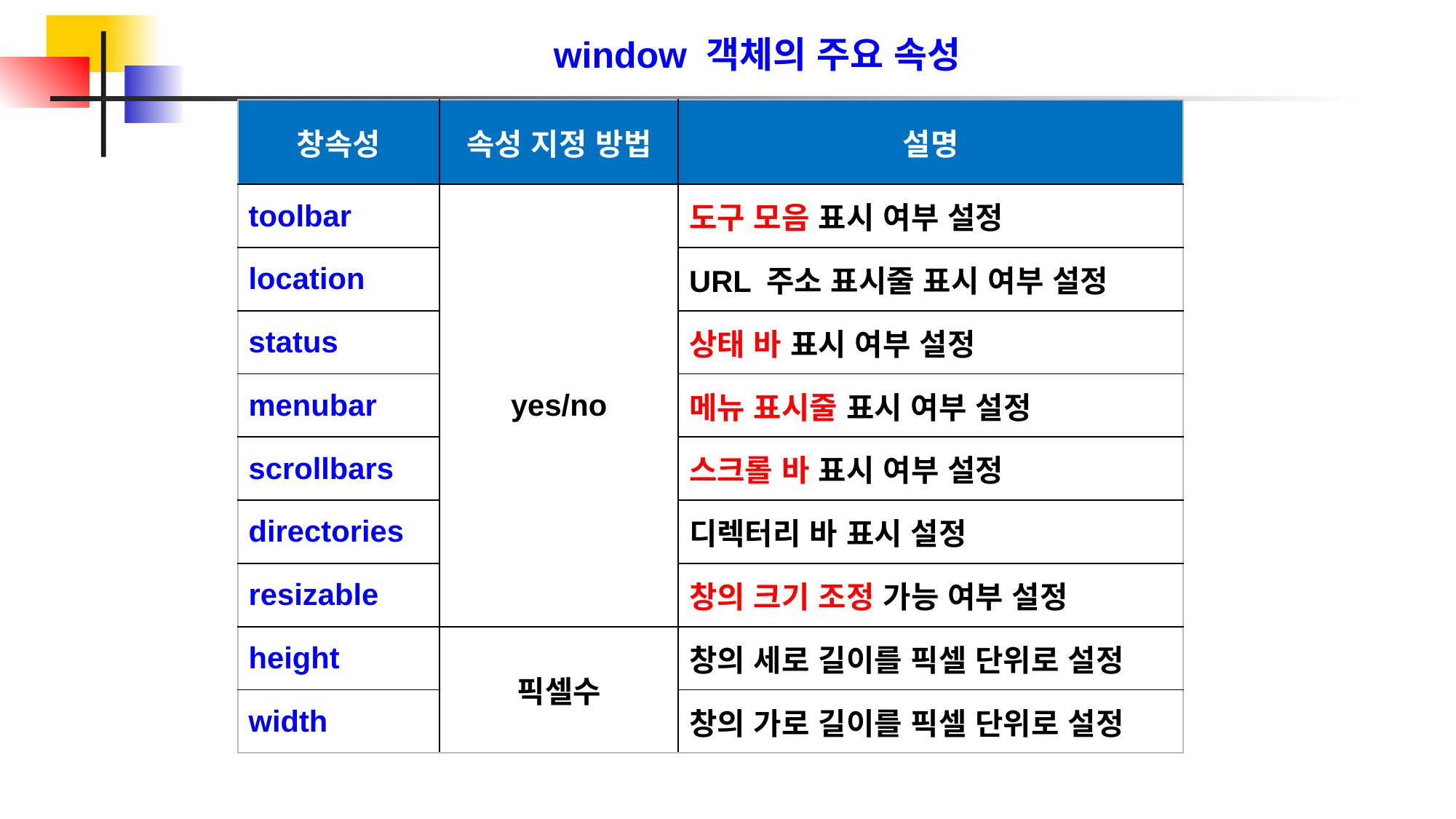

window 객체의 주요 속성
| 창속성 | 속성 지정 방법 | 설명 |
| --- | --- | --- |
| toolbar | yes/no | 도구 모음 표시 여부 설정 |
| location |  | URL 주소 표시줄 표시 여부 설정 |
| status |  | 상태 바 표시 여부 설정 |
| menubar |  | 메뉴 표시줄 표시 여부 설정 |
| scrollbars |  | 스크롤 바 표시 여부 설정 |
| directories |  | 디렉터리 바 표시 설정 |
| resizable |  | 창의 크기 조정 가능 여부 설정 |
| height | 픽셀수 | 창의 세로 길이를 픽셀 단위로 설정 |
| width |  | 창의 가로 길이를 픽셀 단위로 설정 |